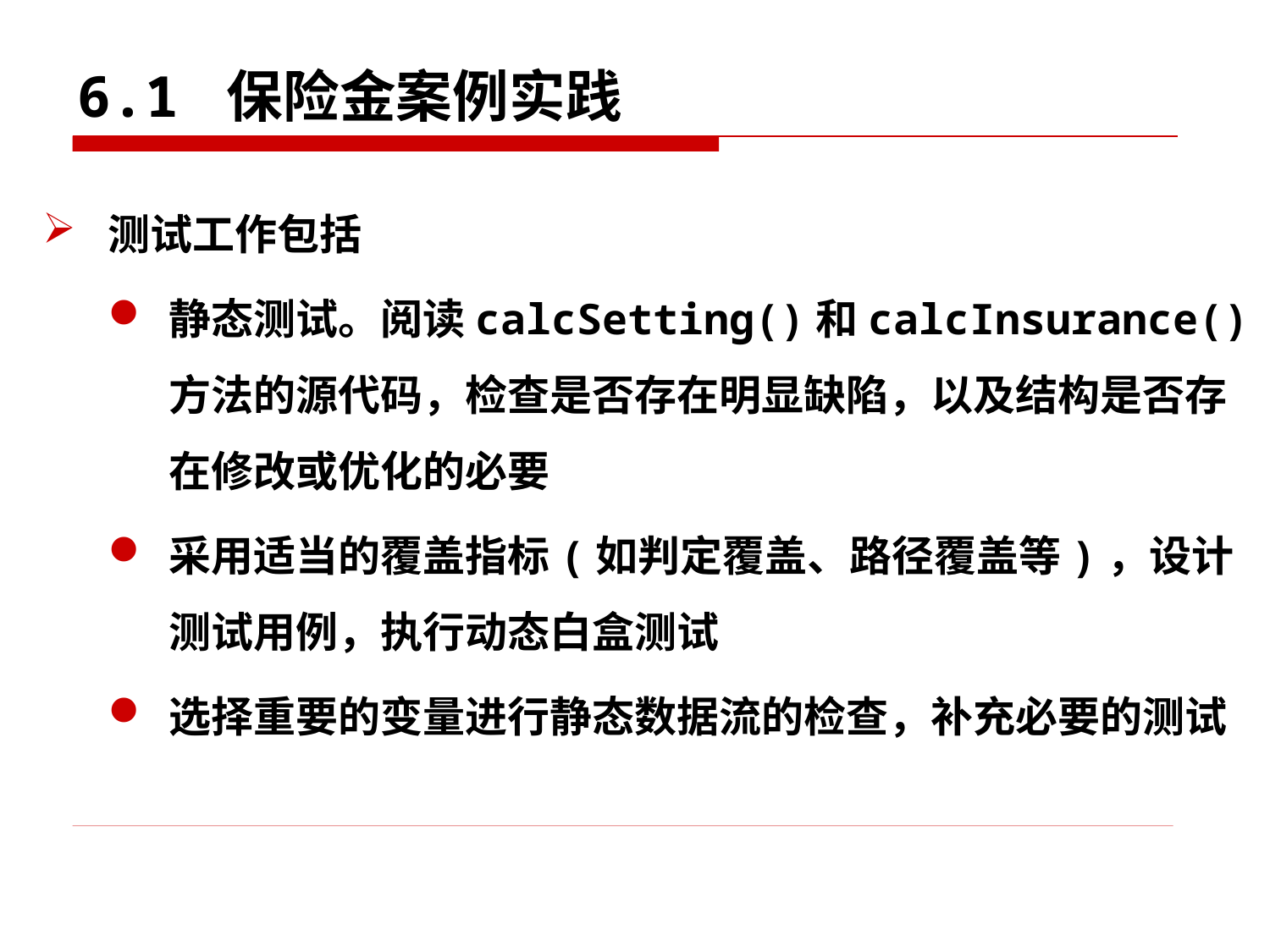

6.1 保险金案例实践
测试工作包括
静态测试。阅读calcSetting()和calcInsurance()方法的源代码，检查是否存在明显缺陷，以及结构是否存在修改或优化的必要
采用适当的覆盖指标(如判定覆盖、路径覆盖等)，设计测试用例，执行动态白盒测试
选择重要的变量进行静态数据流的检查，补充必要的测试